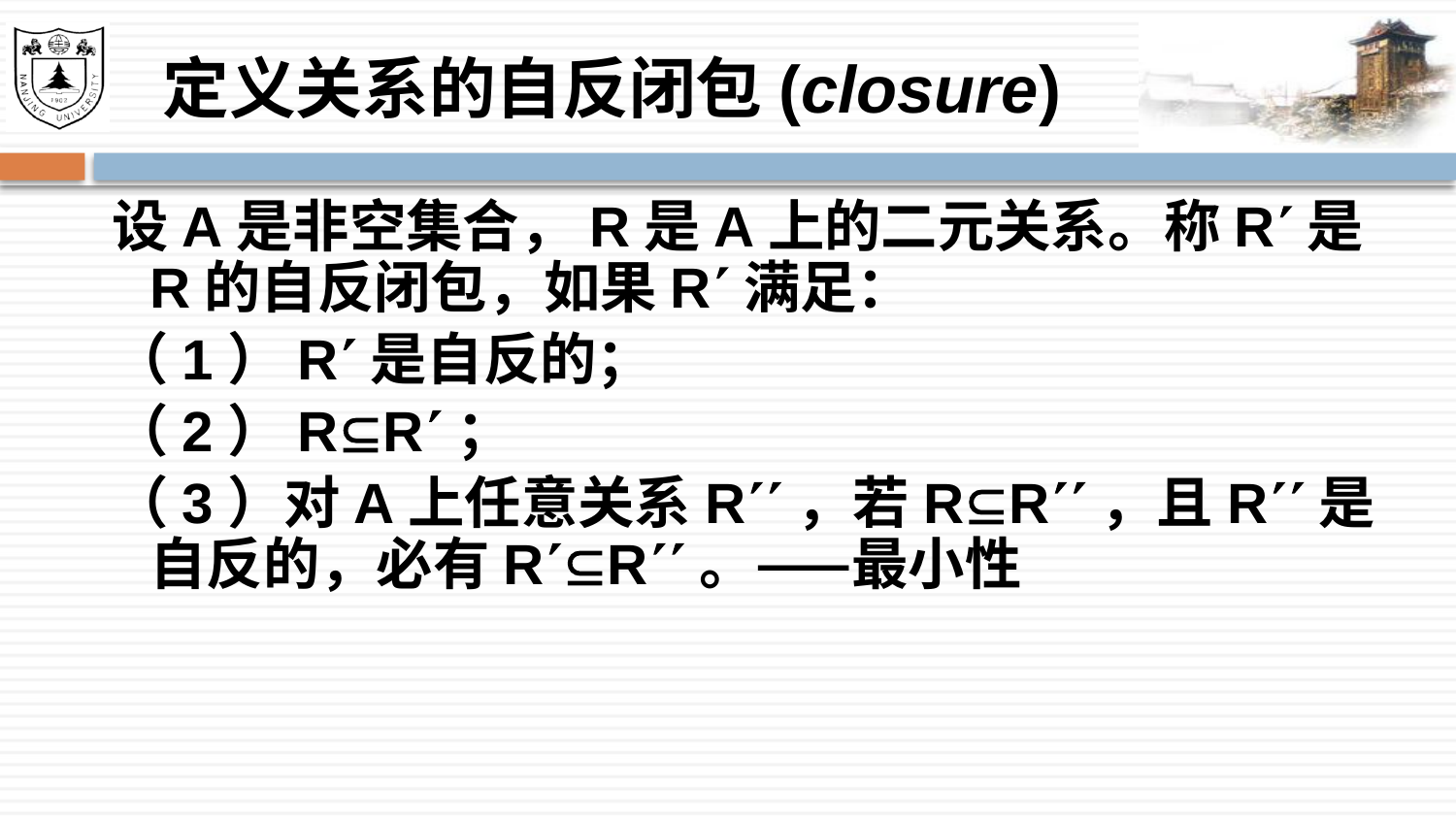

# 定义关系的自反闭包(closure)
设A是非空集合，R是A上的二元关系。称R′是R的自反闭包，如果R′满足：
（1）R′是自反的；
（2）R⊆R′；
（3）对A上任意关系R′′，若R⊆R′′，且R′′是自反的，必有R′⊆R′′。——最小性